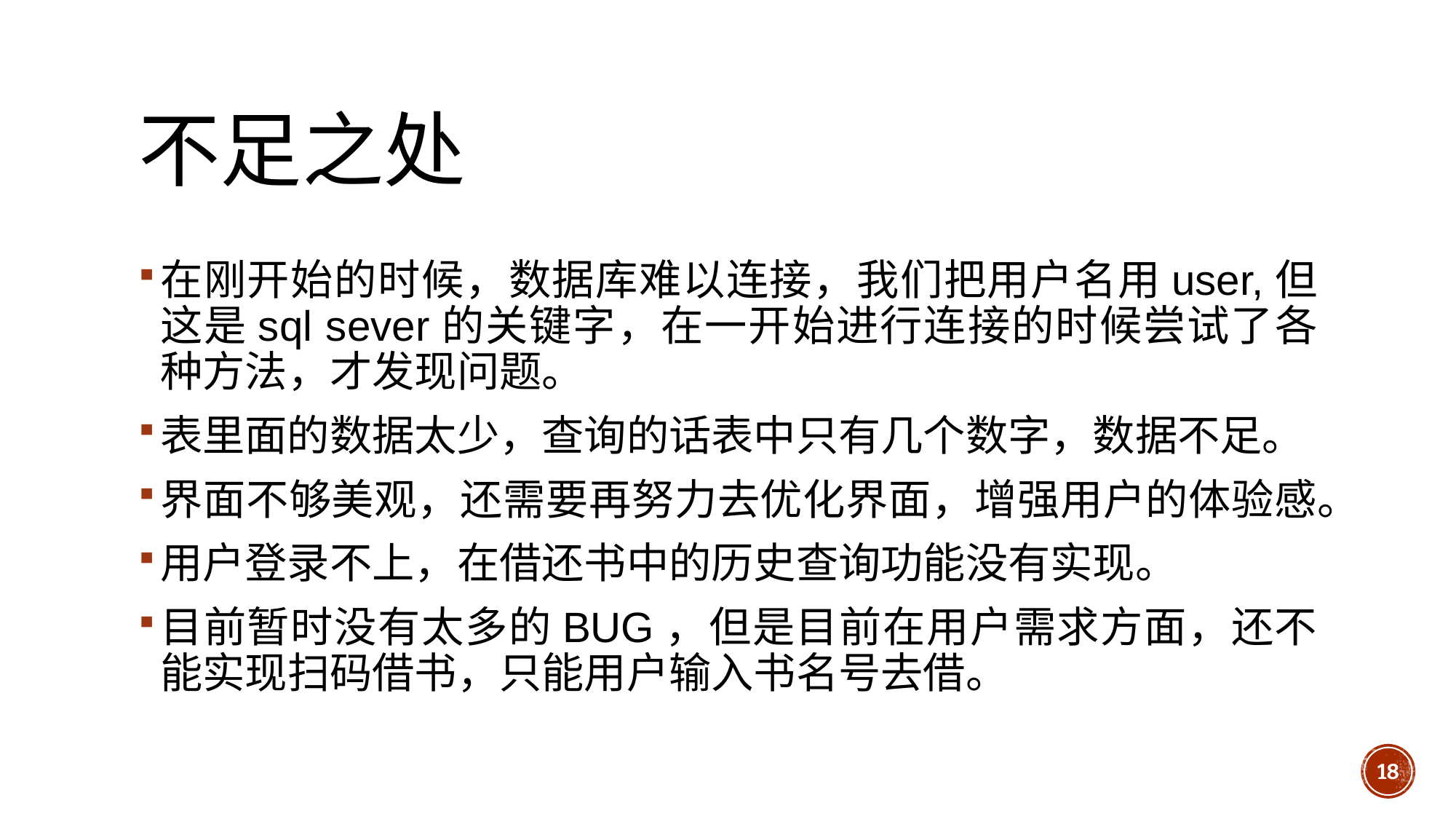

# 不足之处
在刚开始的时候，数据库难以连接，我们把用户名用user,但这是sql sever的关键字，在一开始进行连接的时候尝试了各种方法，才发现问题。
表里面的数据太少，查询的话表中只有几个数字，数据不足。
界面不够美观，还需要再努力去优化界面，增强用户的体验感。
用户登录不上，在借还书中的历史查询功能没有实现。
目前暂时没有太多的BUG，但是目前在用户需求方面，还不能实现扫码借书，只能用户输入书名号去借。

18